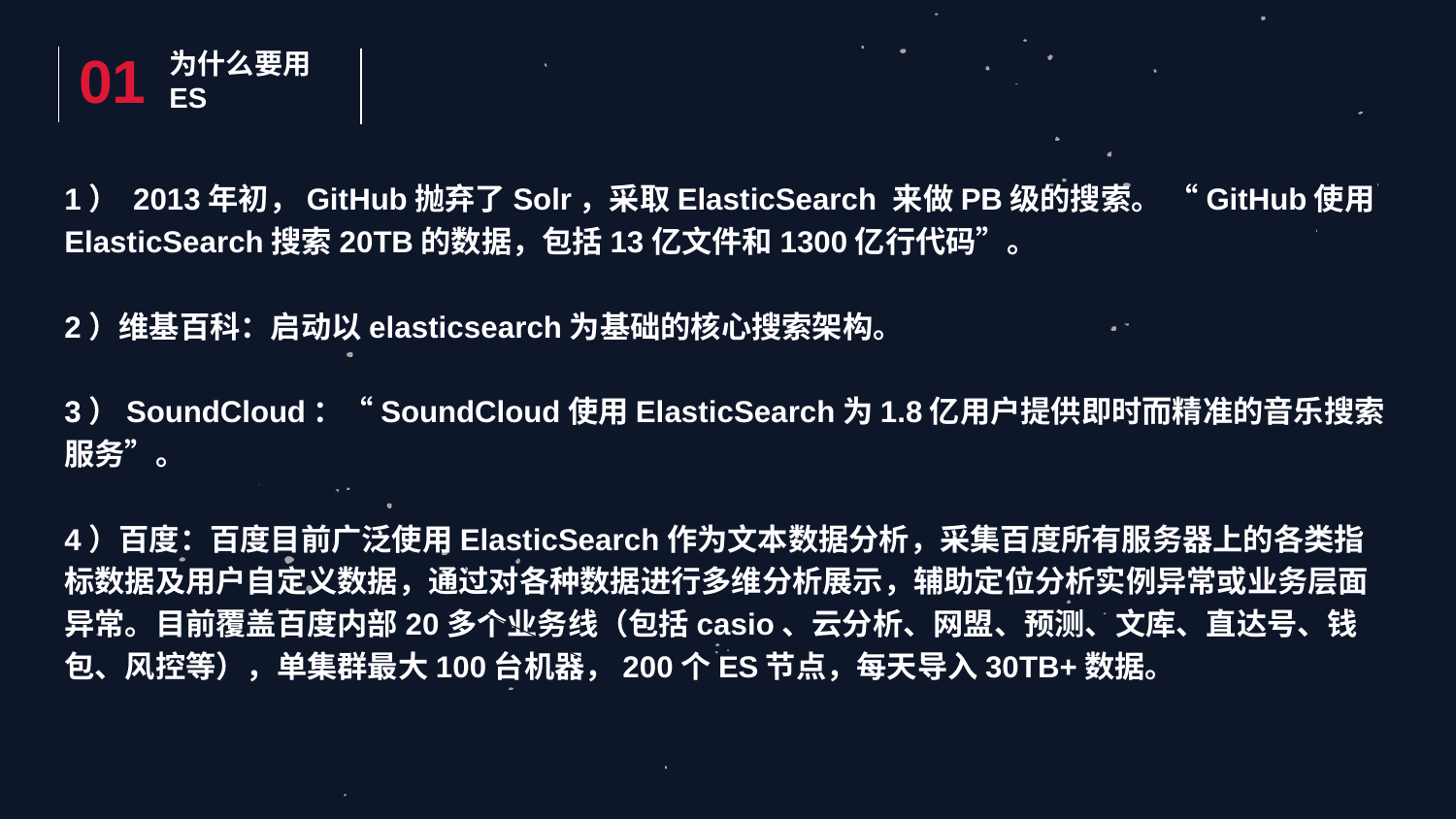

01
为什么要用ES
1） 2013年初，GitHub抛弃了Solr，采取ElasticSearch 来做PB级的搜索。 “GitHub使用ElasticSearch搜索20TB的数据，包括13亿文件和1300亿行代码”。

2）维基百科：启动以elasticsearch为基础的核心搜索架构。

3）SoundCloud：“SoundCloud使用ElasticSearch为1.8亿用户提供即时而精准的音乐搜索服务”。

4）百度：百度目前广泛使用ElasticSearch作为文本数据分析，采集百度所有服务器上的各类指标数据及用户自定义数据，通过对各种数据进行多维分析展示，辅助定位分析实例异常或业务层面异常。目前覆盖百度内部20多个业务线（包括casio、云分析、网盟、预测、文库、直达号、钱包、风控等），单集群最大100台机器，200个ES节点，每天导入30TB+数据。